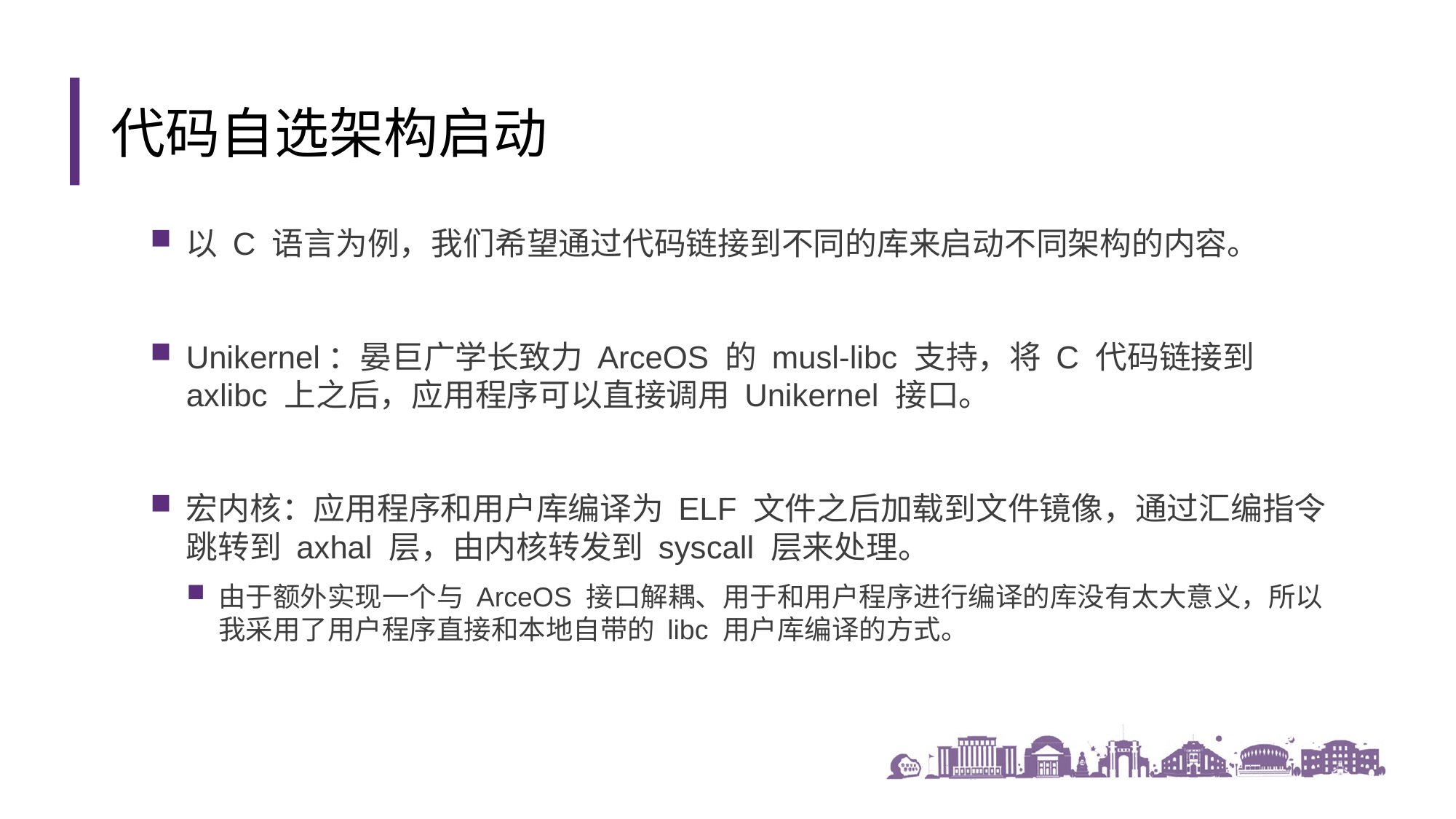

代码自选架构启动
以 C 语言为例，我们希望通过代码链接到不同的库来启动不同架构的内容。

Unikernel：晏巨广学长致力 ArceOS 的 musl-libc 支持，将 C 代码链接到 axlibc 上之后，应用程序可以直接调用 Unikernel 接口。

宏内核：应用程序和用户库编译为 ELF 文件之后加载到文件镜像，通过汇编指令跳转到 axhal 层，由内核转发到 syscall 层来处理。
由于额外实现一个与 ArceOS 接口解耦、用于和用户程序进行编译的库没有太大意义，所以我采用了用户程序直接和本地自带的 libc 用户库编译的方式。